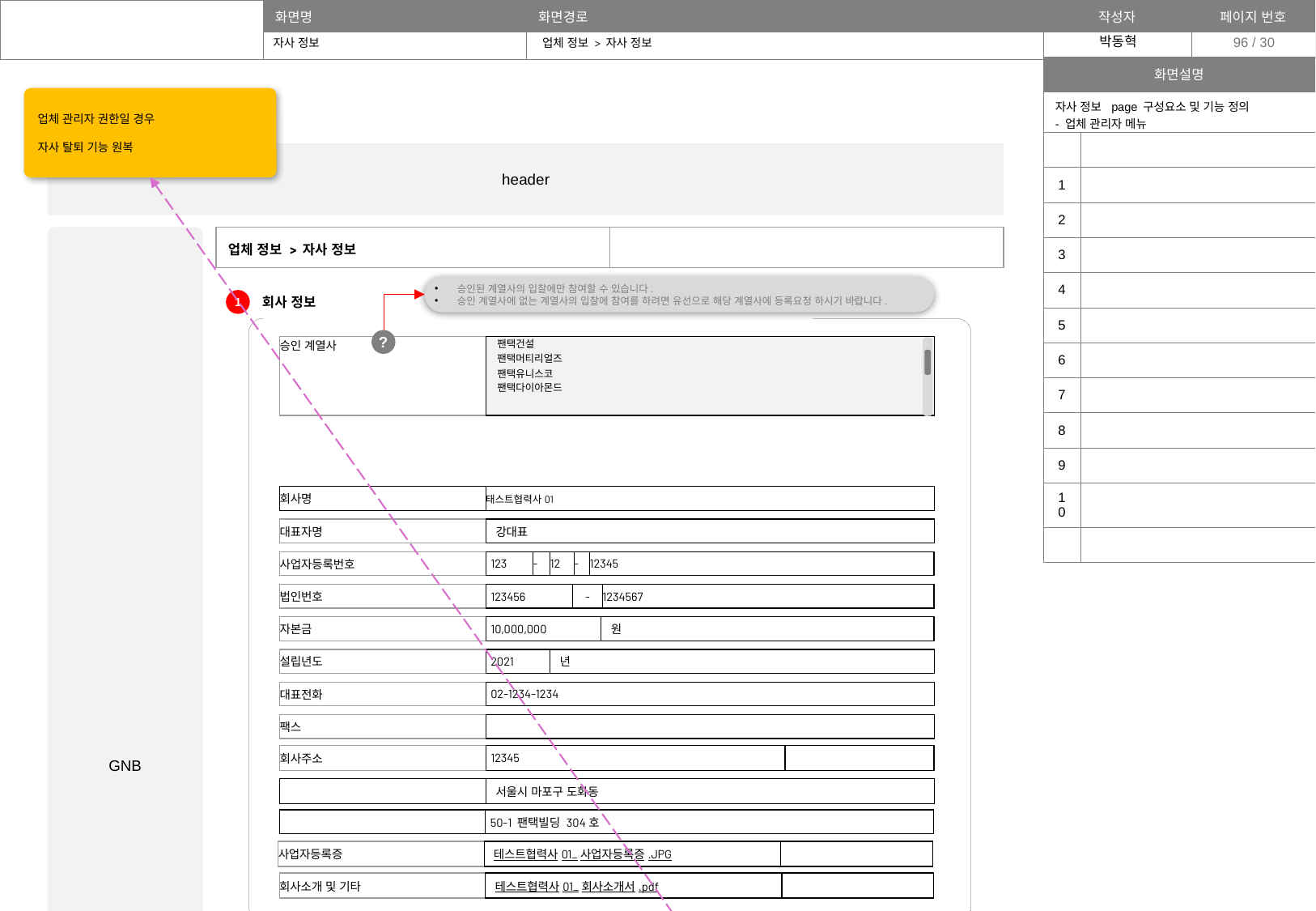

96
자사 정보
업체 정보 > 자사 정보
| 화면설명 |  |
| --- | --- |
| 자사 정보 page 구성요소 및 기능 정의 - 업체 관리자 메뉴 |  |
|  |  |
| 1 |  |
| 2 |  |
| 3 |  |
| 4 |  |
| 5 |  |
| 6 |  |
| 7 |  |
| 8 |  |
| 9 |  |
| 10 |  |
|  |  |
업체 관리자 권한일 경우

자사 탈퇴 기능 원복
header
GNB
| 업체 정보 > 자사 정보 |  |
| --- | --- |
승인된 계열사의 입찰에만 참여할 수 있습니다.
승인 계열사에 없는 계열사의 입찰에 참여를 하려면 유선으로 해당 계열사에 등록요청 하시기 바랍니다.
회사 정보
1

?
| 승인 계열사 | 팬택건설 팬택머티리얼즈 팬택유니스코 팬택다이아몬드 |
| --- | --- |

| 회사명 | 태스트협력사01 |
| --- | --- |
| 대표자명 | 강대표 |
| --- | --- |
| 사업자등록번호 | 123 | - | 12 | - | 12345 |
| --- | --- | --- | --- | --- | --- |
| 법인번호 | 123456 | - | 1234567 |
| --- | --- | --- | --- |
| 자본금 | 10,000,000 | 원 |
| --- | --- | --- |
| 설립년도 | 2021 | 년 |
| --- | --- | --- |
| 대표전화 | 02-1234-1234 |
| --- | --- |
| 팩스 |  |
| --- | --- |
| 회사주소 | 12345 |  |
| --- | --- | --- |
|  | 서울시 마포구 도화동 |
| --- | --- |
|  | 50-1 팬택빌딩 304호 |
| --- | --- |
| 사업자등록증 | 테스트협력사01\_사업자등록증.JPG |  |
| --- | --- | --- |
| 회사소개 및 기타 | 테스트협력사01\_회사소개서.pdf |  |
| --- | --- | --- |
관리자 정보

| 이름 | 이순신 |
| --- | --- |
| 이메일 | james@bitcube.co.kr |
| --- | --- |
| 아이디 | jameskang |  |
| --- | --- | --- |
| 휴대폰 | 010-1234-1234 |
| --- | --- |
| 유선전화 | 02-123-1234 |
| --- | --- |
| 직급 | 대리 |
| --- | --- |
| 부서 | 개발부 |
| --- | --- |

탈퇴
수정
footer
해당 협력사가 투찰한 입찰 중 상태값(개찰) 인 입찰이 있는가?
YES
NO

| 비밀번호 확인 |
| --- |
개찰 중인 입찰이 있습니다.
입찰이 완료된 후 회원탈퇴를 진행해 주세요.

| 비밀번호 |  |
| --- | --- |
회원탈퇴(본인확인) page 이동
(page 31 참조)
ⓘ 안전을 위해서 비밀번호를 입력해 주십시오
취소
확인
확인
비밀번호가 일치할 경우
- 자사정보 수정 page 이동
비밀번호가 미일치할 경우

비밀번호를 다시 확인해 주세요.
확인